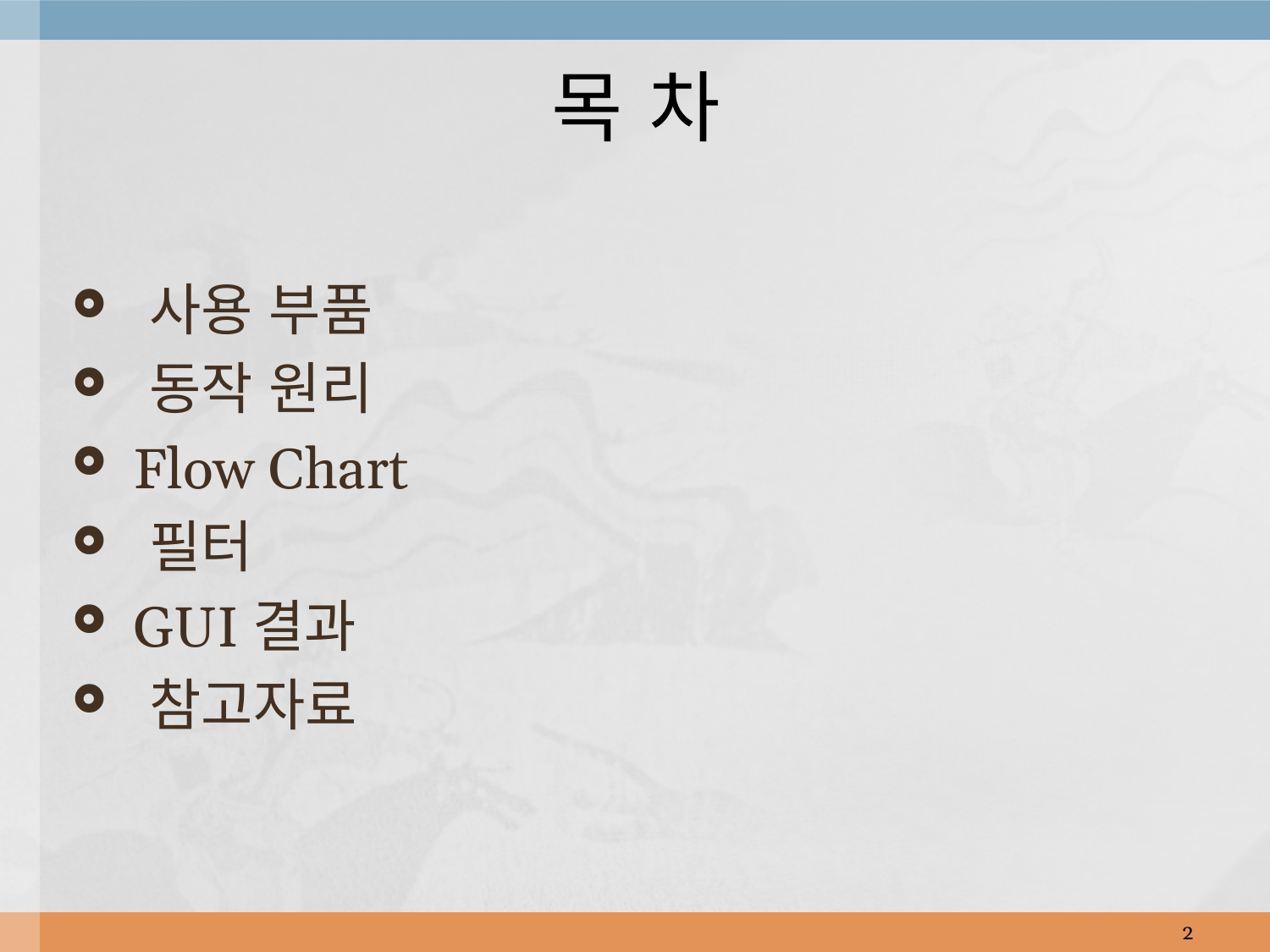

# 목 차
 사용 부품
 동작 원리
 Flow Chart
 필터
 GUI결과
 참고자료
2